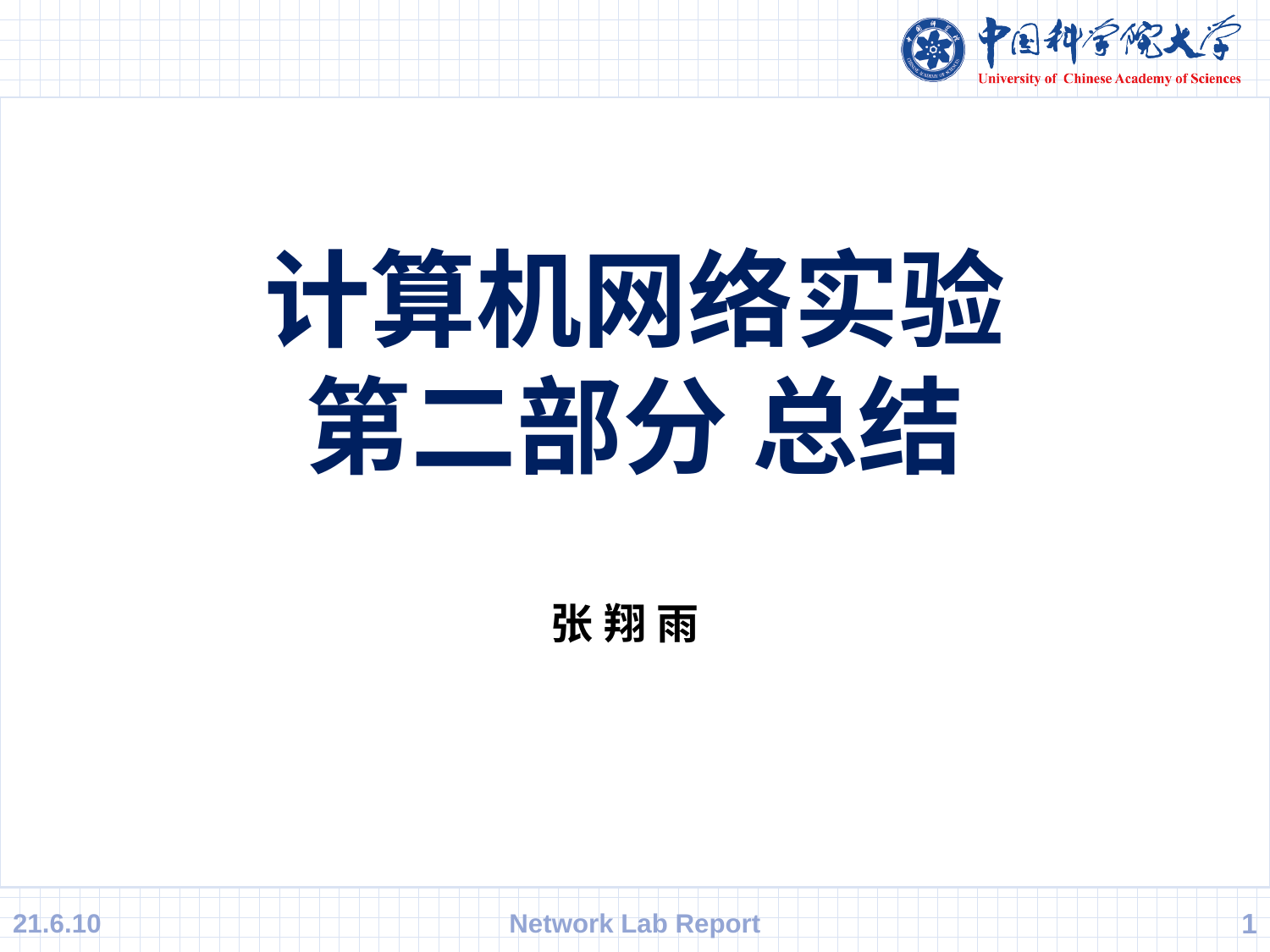

计算机网络实验
第二部分 总结
张翔雨
21.6.10
Network Lab Report
1